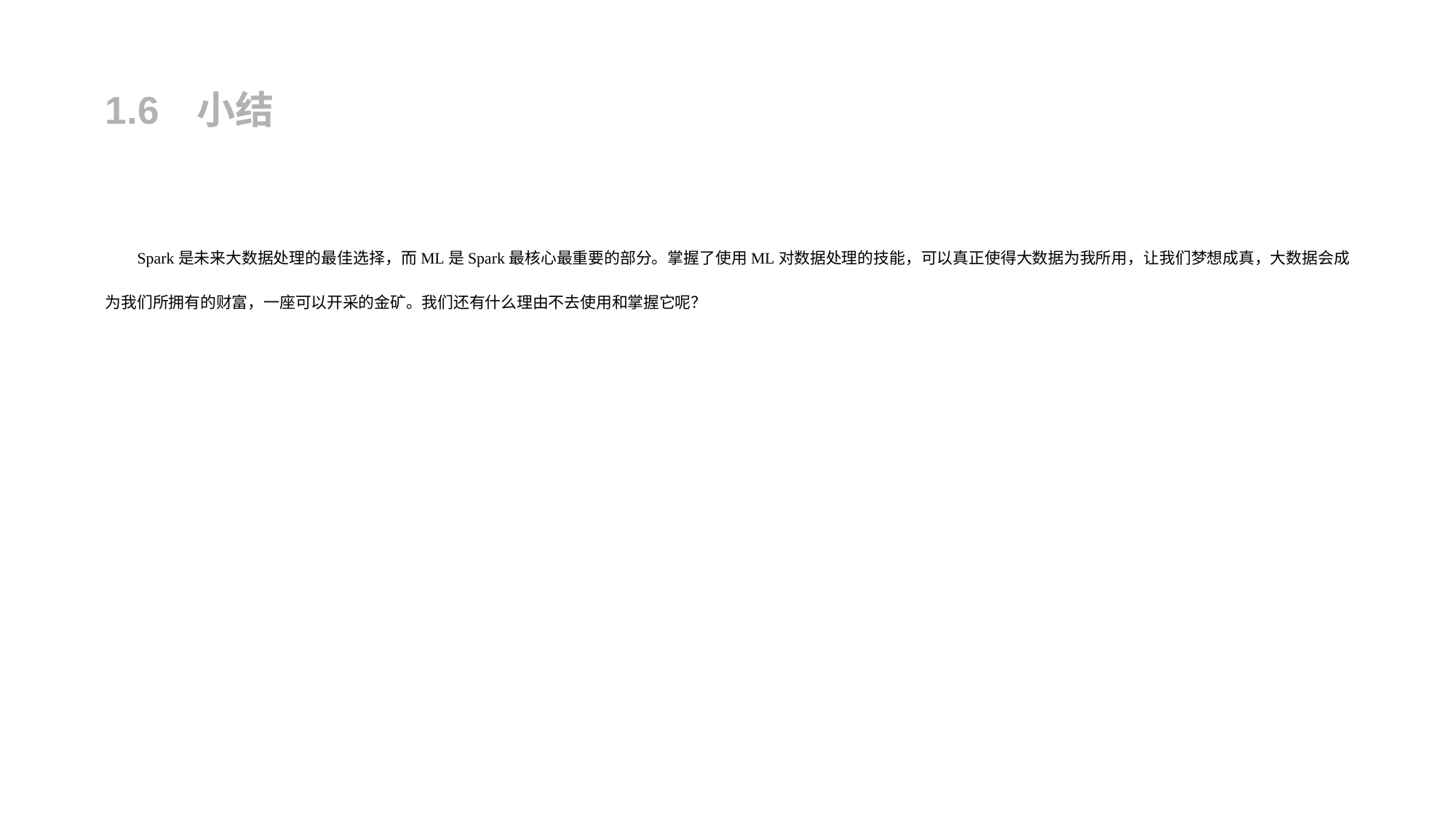

# 1.6  小结
Spark是未来大数据处理的最佳选择，而ML是Spark最核心最重要的部分。掌握了使用ML对数据处理的技能，可以真正使得大数据为我所用，让我们梦想成真，大数据会成为我们所拥有的财富，一座可以开采的金矿。我们还有什么理由不去使用和掌握它呢？